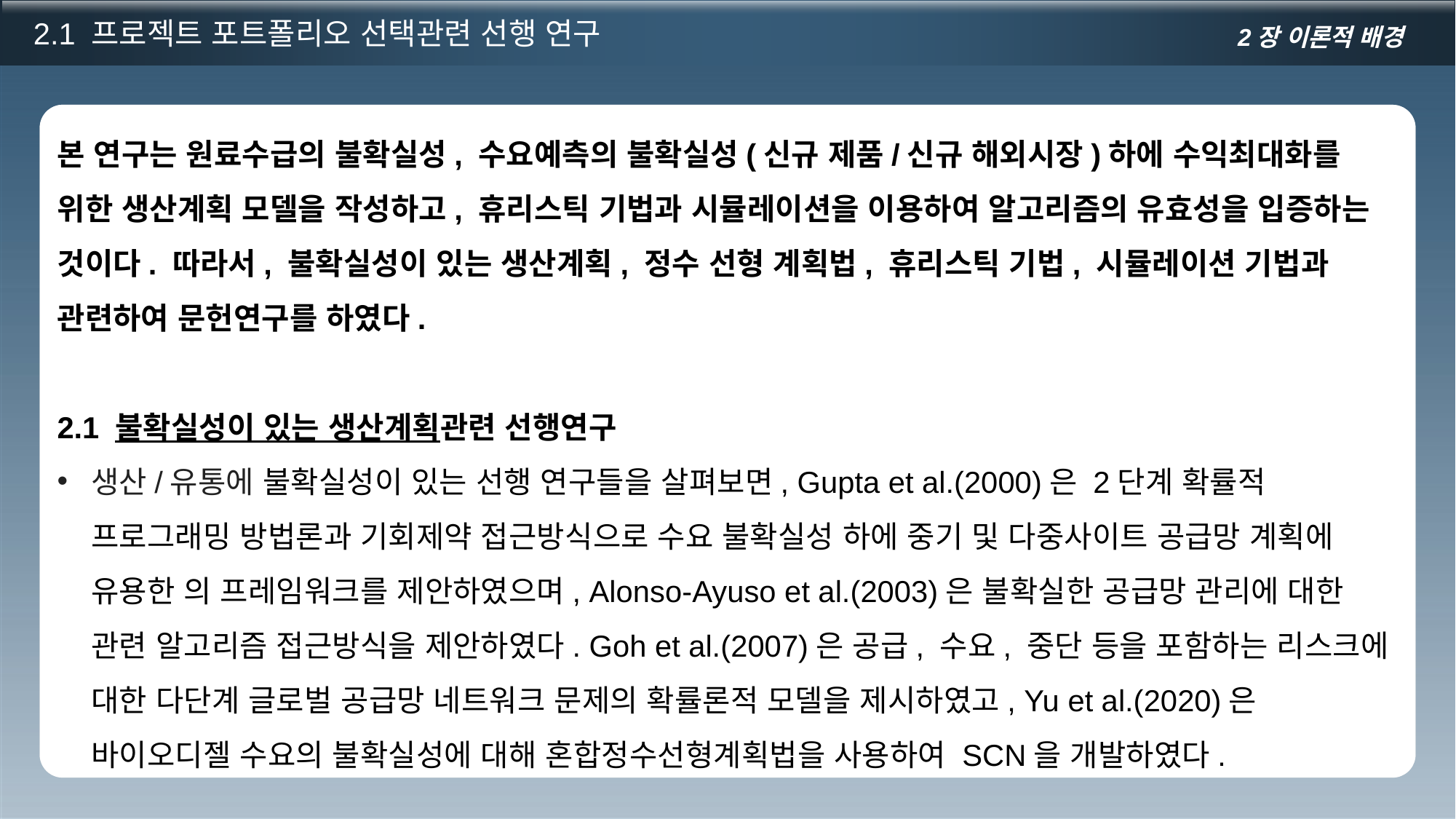

2.1 프로젝트 포트폴리오 선택관련 선행 연구
2장 이론적 배경
본 연구는 원료수급의 불확실성, 수요예측의 불확실성(신규 제품/신규 해외시장)하에 수익최대화를 위한 생산계획 모델을 작성하고, 휴리스틱 기법과 시뮬레이션을 이용하여 알고리즘의 유효성을 입증하는 것이다. 따라서, 불확실성이 있는 생산계획, 정수 선형 계획법, 휴리스틱 기법, 시뮬레이션 기법과 관련하여 문헌연구를 하였다.

2.1 불확실성이 있는 생산계획관련 선행연구
생산/유통에 불확실성이 있는 선행 연구들을 살펴보면, Gupta et al.(2000)은 2단계 확률적 프로그래밍 방법론과 기회제약 접근방식으로 수요 불확실성 하에 중기 및 다중사이트 공급망 계획에 유용한 의 프레임워크를 제안하였으며, Alonso-Ayuso et al.(2003)은 불확실한 공급망 관리에 대한 관련 알고리즘 접근방식을 제안하였다. Goh et al.(2007)은 공급, 수요, 중단 등을 포함하는 리스크에 대한 다단계 글로벌 공급망 네트워크 문제의 확률론적 모델을 제시하였고, Yu et al.(2020)은 바이오디젤 수요의 불확실성에 대해 혼합정수선형계획법을 사용하여 SCN을 개발하였다.